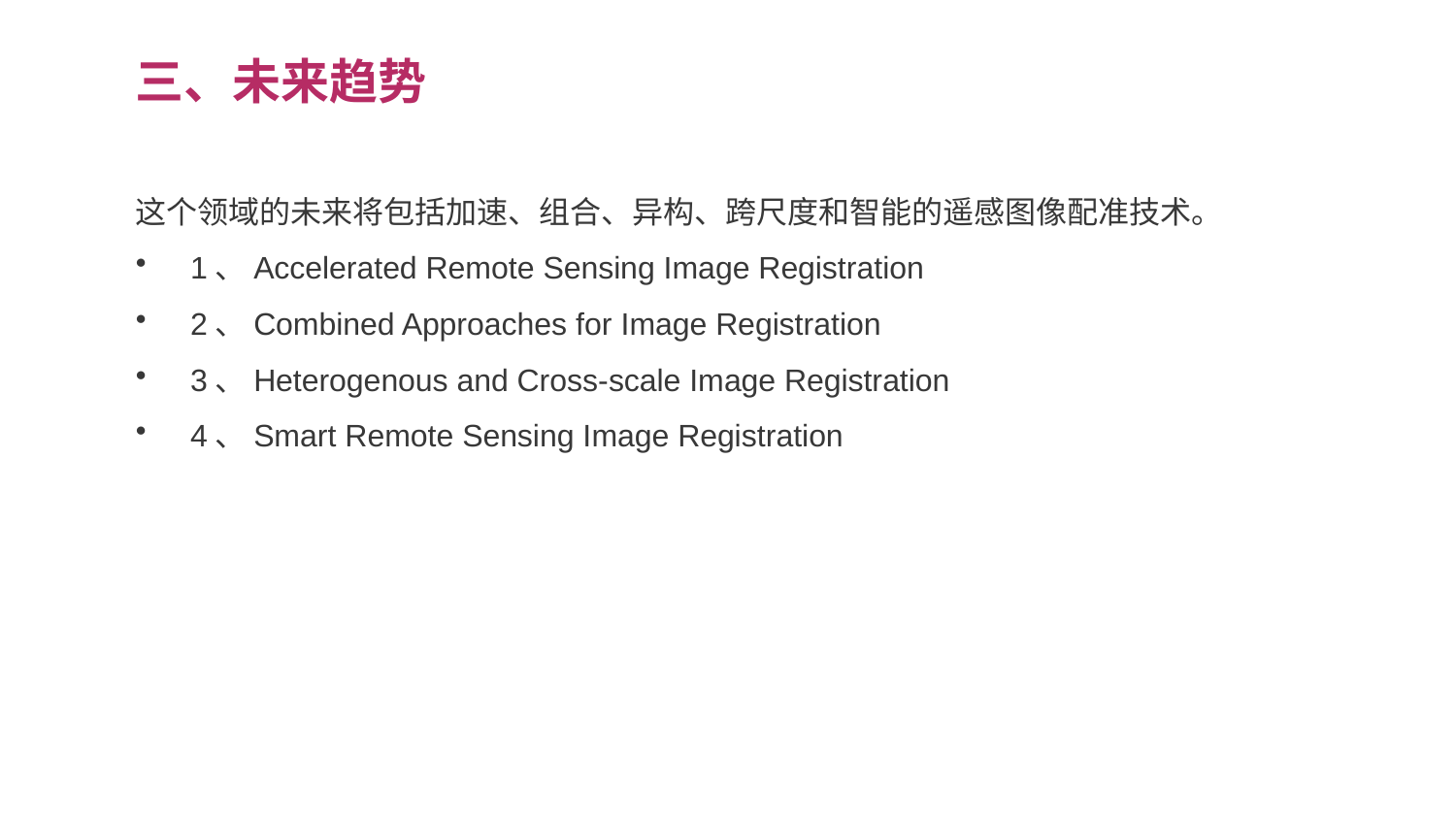

三、未来趋势
这个领域的未来将包括加速、组合、异构、跨尺度和智能的遥感图像配准技术。
1、Accelerated Remote Sensing Image Registration
2、Combined Approaches for Image Registration
3、Heterogenous and Cross-scale Image Registration
4、Smart Remote Sensing Image Registration